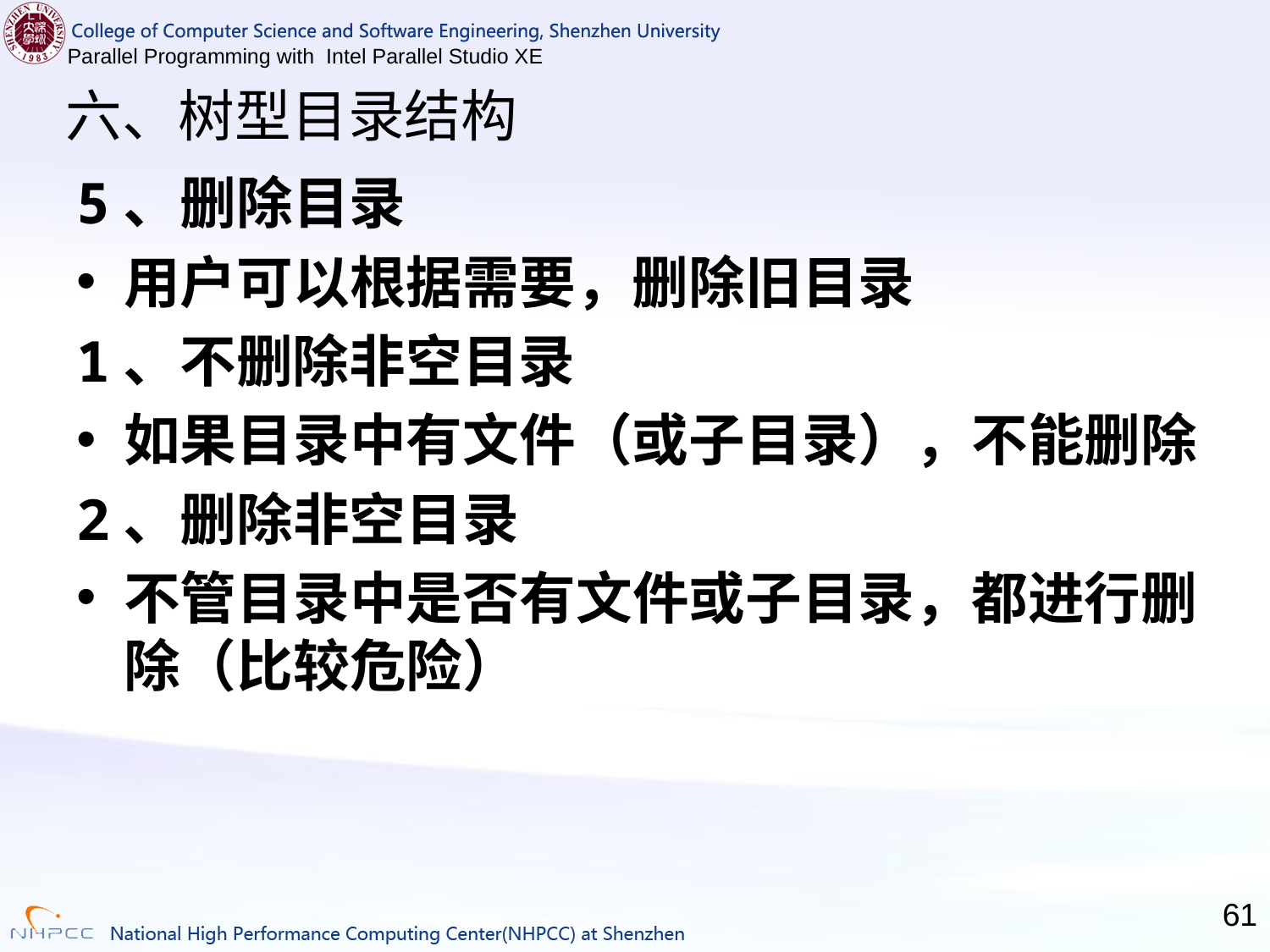

# 六、树型目录结构
5、删除目录
用户可以根据需要，删除旧目录
1、不删除非空目录
如果目录中有文件（或子目录），不能删除
2、删除非空目录
不管目录中是否有文件或子目录，都进行删除（比较危险）
61